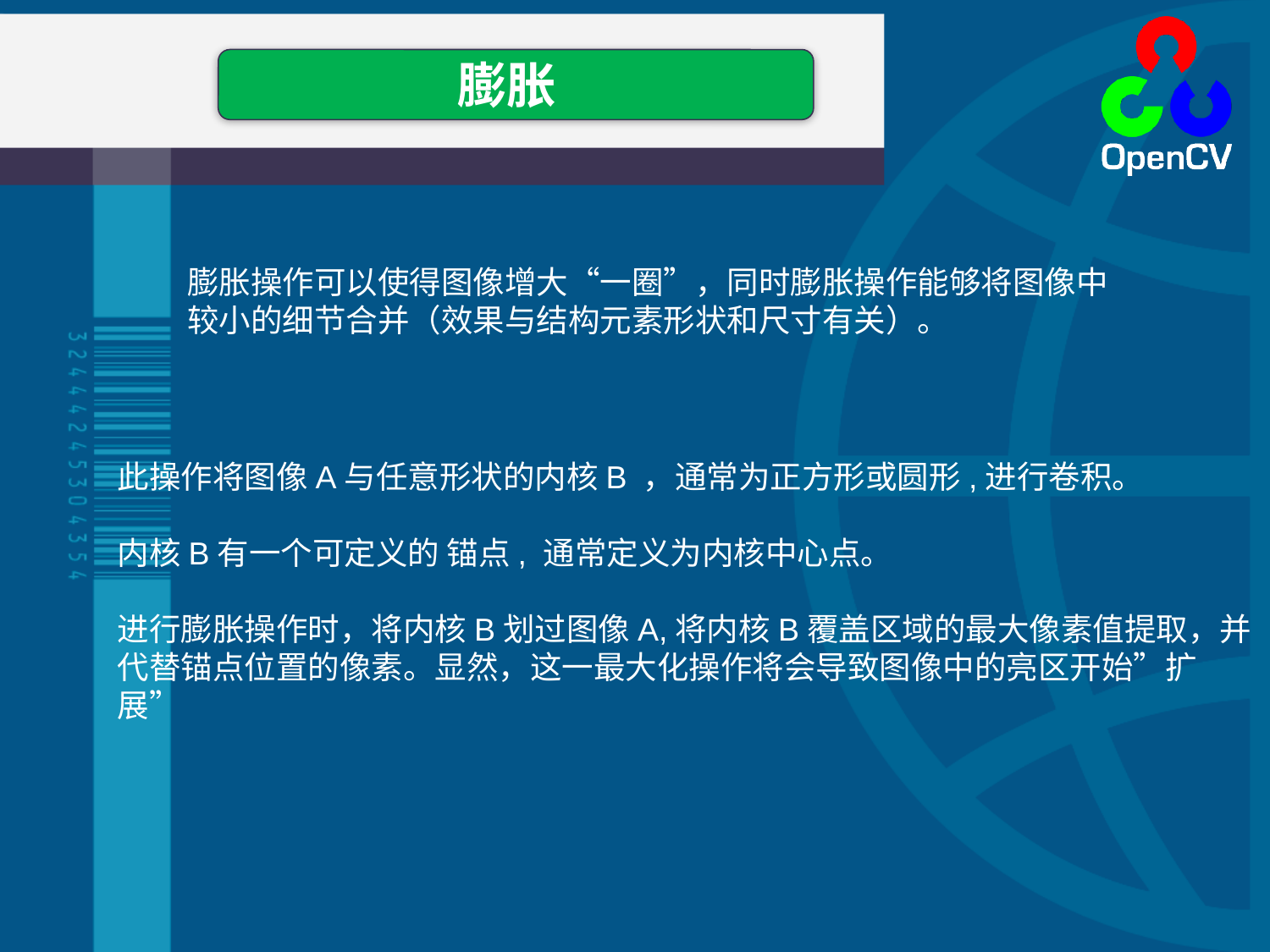

膨胀

膨胀操作可以使得图像增大“一圈”，同时膨胀操作能够将图像中较小的细节合并（效果与结构元素形状和尺寸有关）。
此操作将图像A与任意形状的内核B ，通常为正方形或圆形,进行卷积。

内核B有一个可定义的 锚点, 通常定义为内核中心点。

进行膨胀操作时，将内核B划过图像A,将内核B覆盖区域的最大像素值提取，并代替锚点位置的像素。显然，这一最大化操作将会导致图像中的亮区开始”扩展”